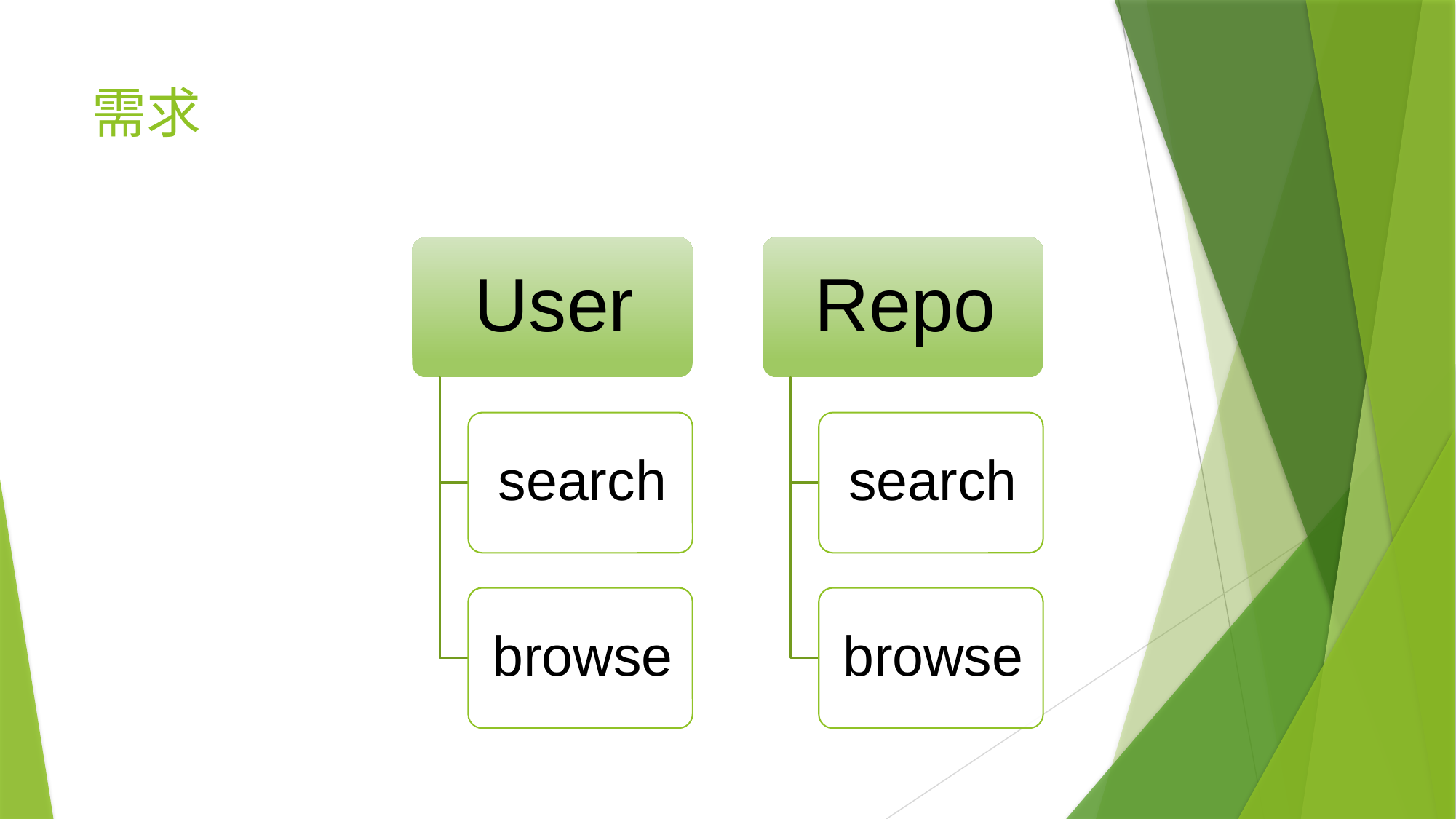

# 需求
User
search
browse
Repo
search
browse